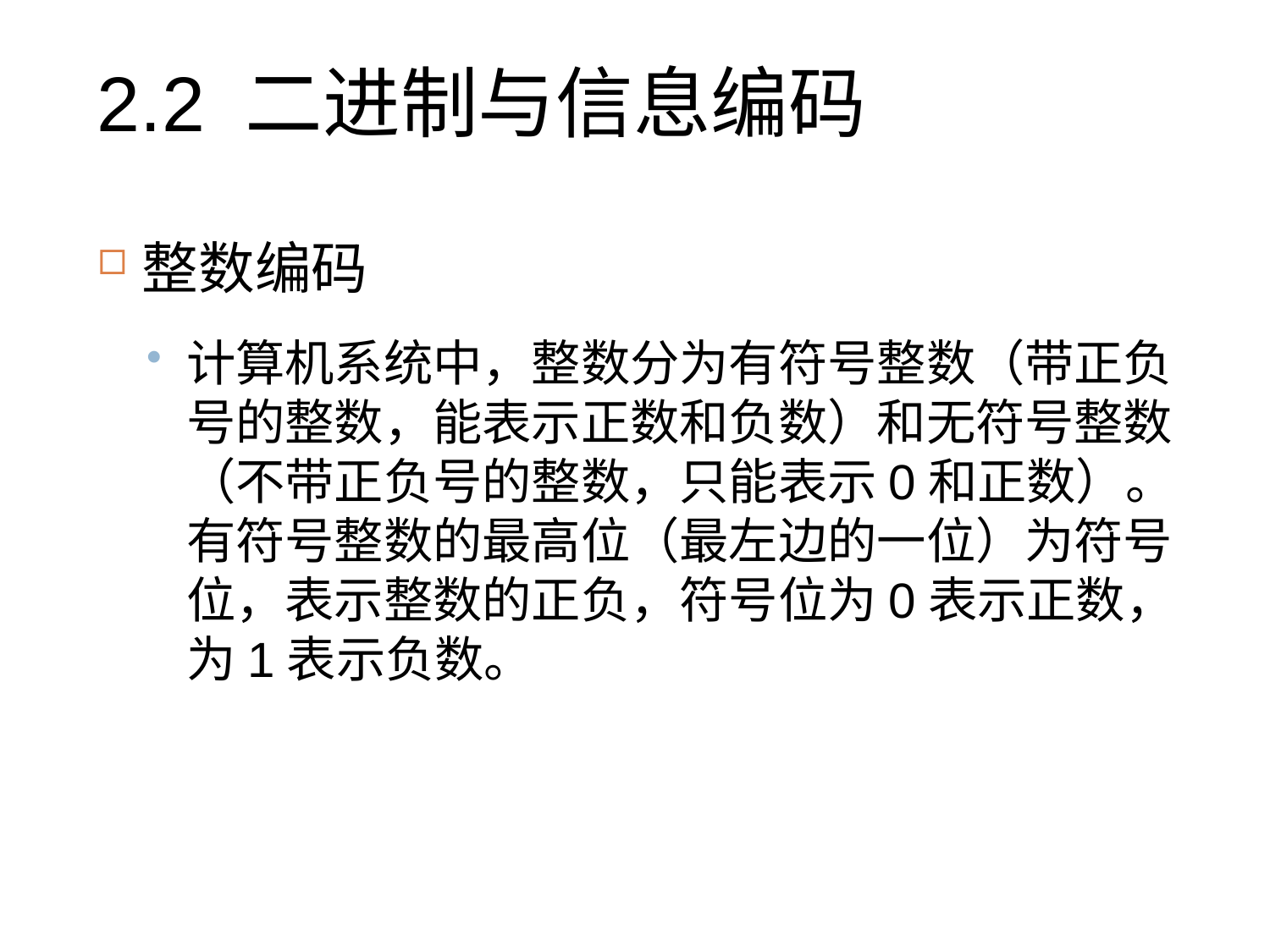

# 2.2 二进制与信息编码
整数编码
计算机系统中，整数分为有符号整数（带正负号的整数，能表示正数和负数）和无符号整数（不带正负号的整数，只能表示0和正数）。有符号整数的最高位（最左边的一位）为符号位，表示整数的正负，符号位为0表示正数，为1表示负数。